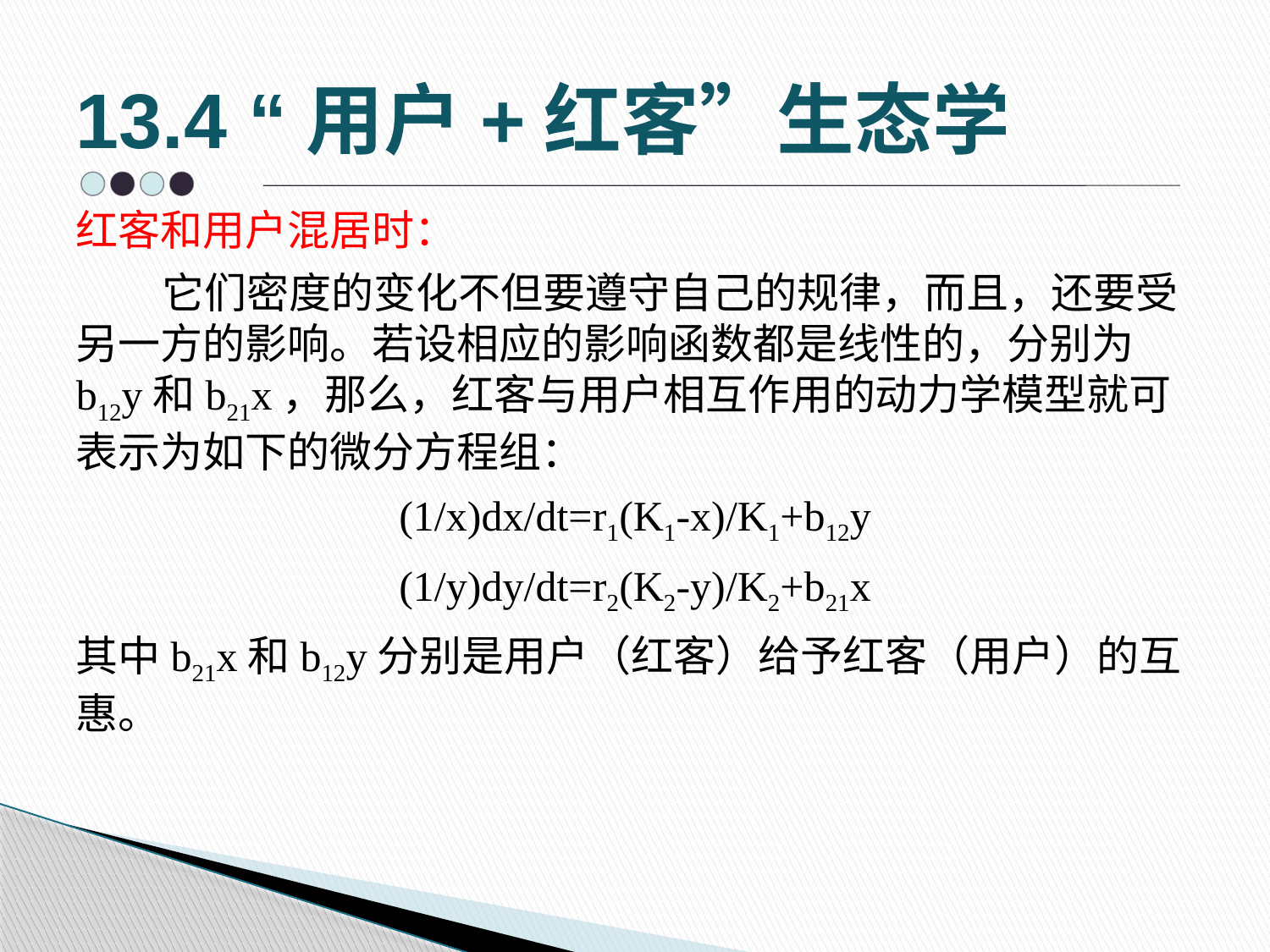

# 13.4 “用户+红客”生态学

红客和用户混居时：
        它们密度的变化不但要遵守自己的规律，而且，还要受另一方的影响。若设相应的影响函数都是线性的，分别为b12y和b21x，那么，红客与用户相互作用的动力学模型就可表示为如下的微分方程组：
 (1/x)dx/dt=r1(K1-x)/K1+b12y
 (1/y)dy/dt=r2(K2-y)/K2+b21x
其中b21x和b12y分别是用户（红客）给予红客（用户）的互惠。